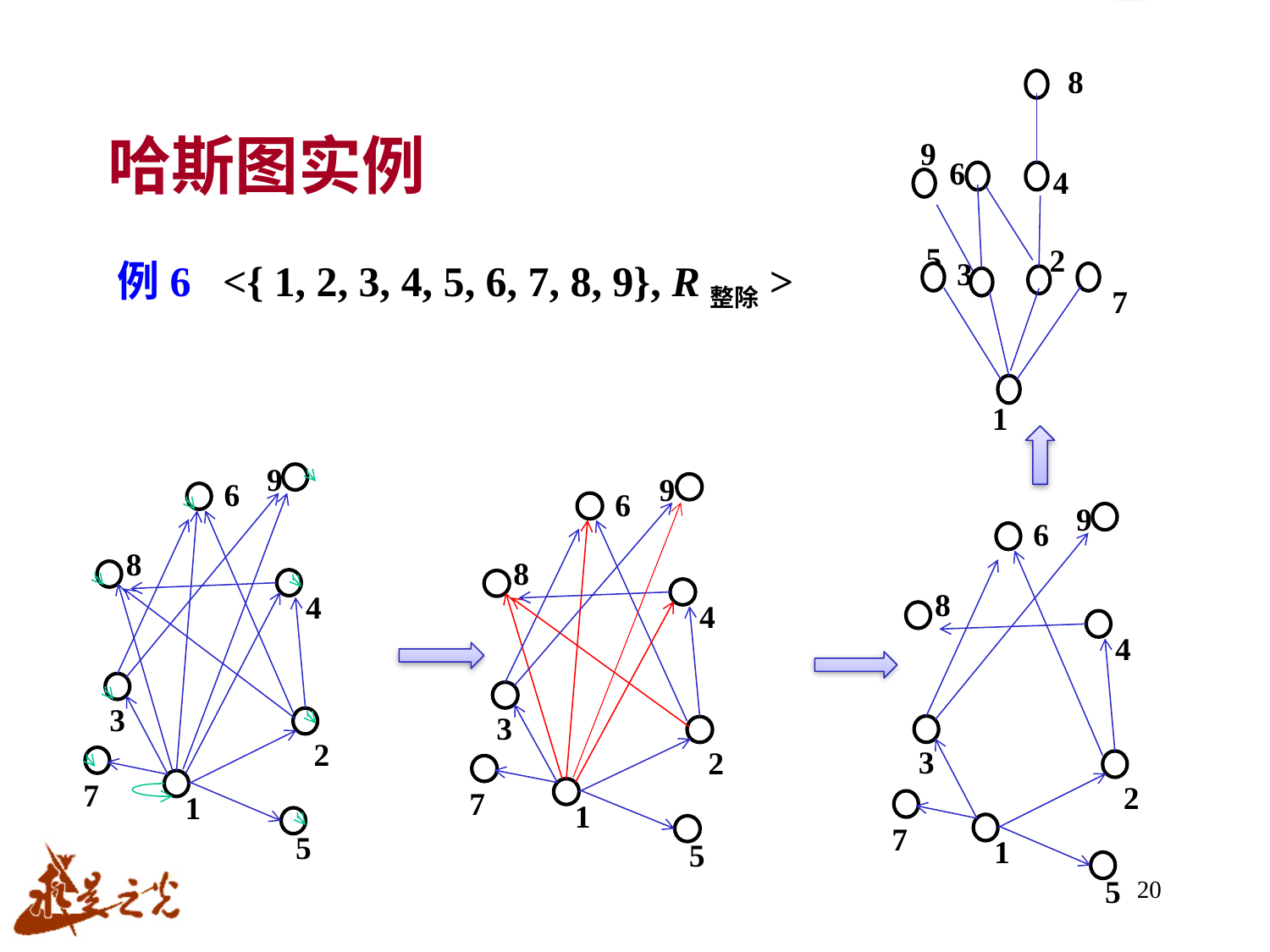

8

9
6
4

5
2
3

7

1

# 哈斯图实例
例6   <{ 1, 2, 3, 4, 5, 6, 7, 8, 9}, R整除>
9

6

8

4

3

2

7

1

5
9

6

8

4

3

2

7

1

5
9

6

8

4

3

2

7

1

5
20